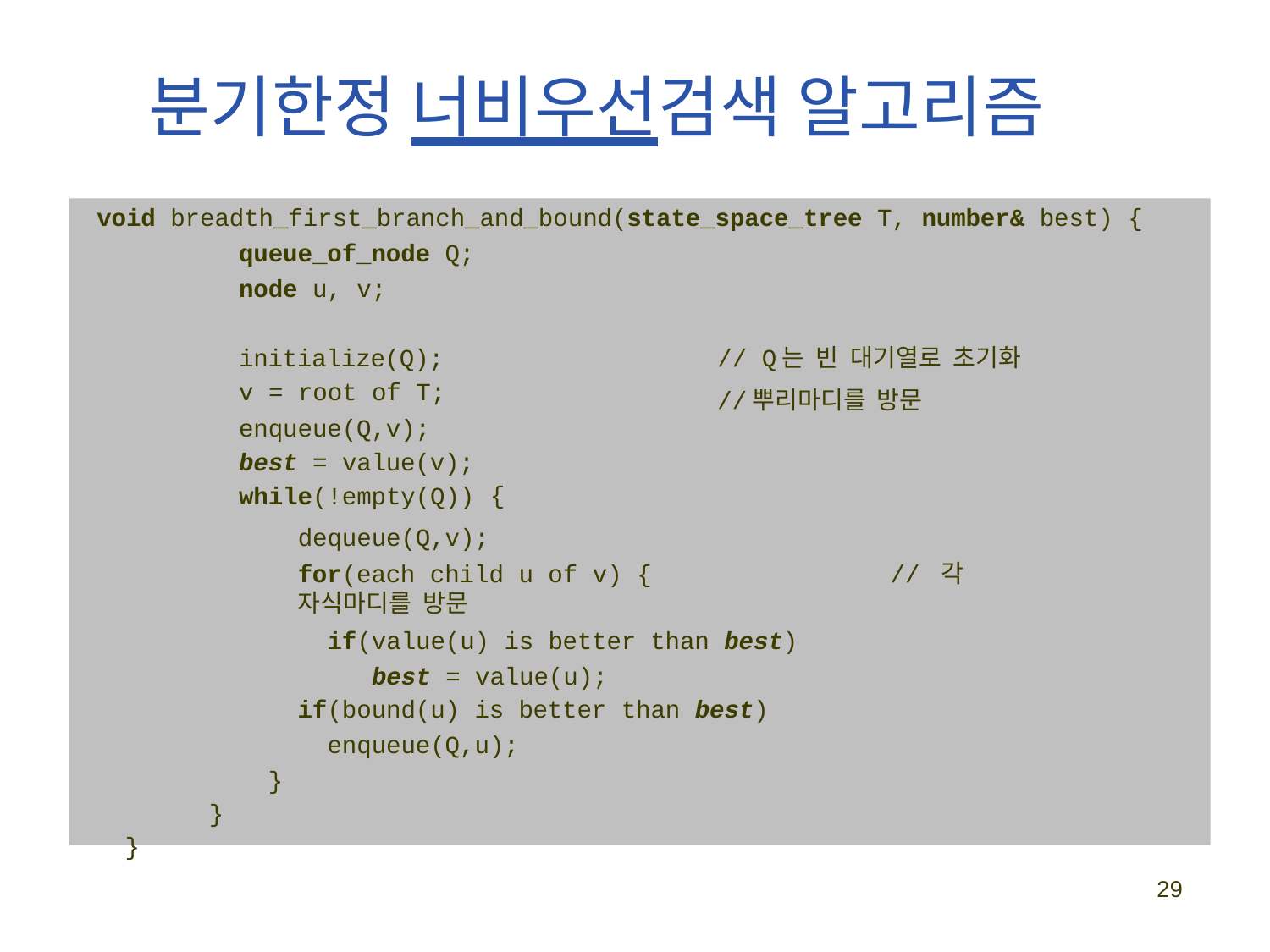

# 분기한정 너비우선검색 알고리즘
void breadth_first_branch_and_bound(state_space_tree T, number& best) {
queue_of_node Q;
node u, v;

| initialize(Q); |  | // Q는 빈 대기열로 초기화 |
| --- | --- | --- |
| v = root of T; |  | //뿌리마디를 방문 |
| enqueue(Q,v); best = value(v); while(!empty(Q)) | { |  |
dequeue(Q,v);
for(each child u of v) {	// 각 자식마디를 방문
if(value(u) is better than best)  best = value(u);
if(bound(u) is better than best)
enqueue(Q,u);
}
}
}
29